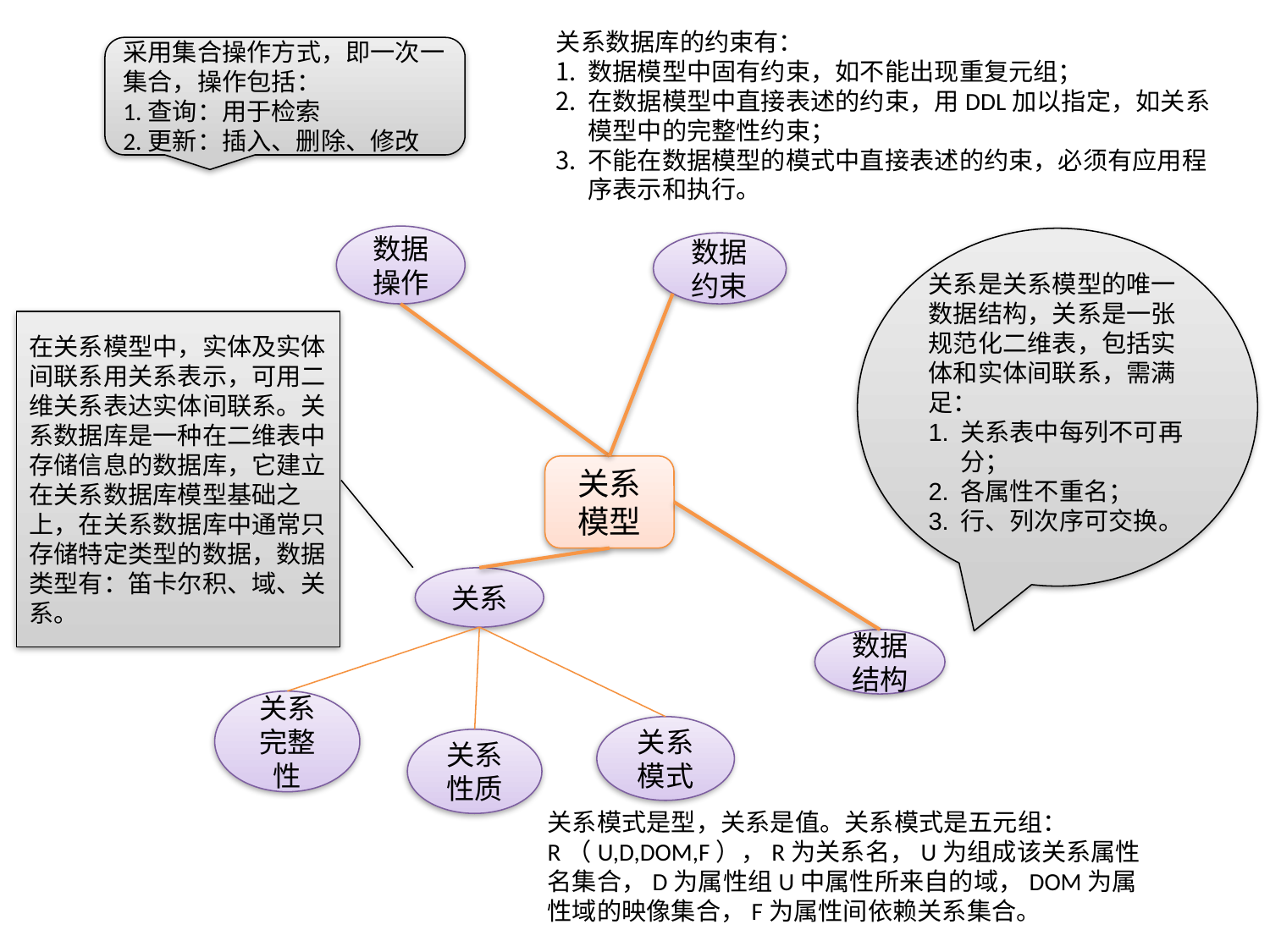

关系数据库的约束有：
数据模型中固有约束，如不能出现重复元组；
在数据模型中直接表述的约束，用DDL加以指定，如关系模型中的完整性约束；
不能在数据模型的模式中直接表述的约束，必须有应用程序表示和执行。

采用集合操作方式，即一次一集合，操作包括：
1.查询：用于检索
2.更新：插入、删除、修改
数据操作
关系是关系模型的唯一数据结构，关系是一张规范化二维表，包括实体和实体间联系，需满足：
关系表中每列不可再分；
各属性不重名；
行、列次序可交换。

数据约束
在关系模型中，实体及实体间联系用关系表示，可用二维关系表达实体间联系。关系数据库是一种在二维表中存储信息的数据库，它建立在关系数据库模型基础之上，在关系数据库中通常只存储特定类型的数据，数据类型有：笛卡尔积、域、关系。
关系模型
关系
数据结构
关系完整性
关系模式
关系性质
关系模式是型，关系是值。关系模式是五元组：R（U,D,DOM,F），R为关系名，U为组成该关系属性名集合，D为属性组U中属性所来自的域，DOM为属性域的映像集合，F为属性间依赖关系集合。